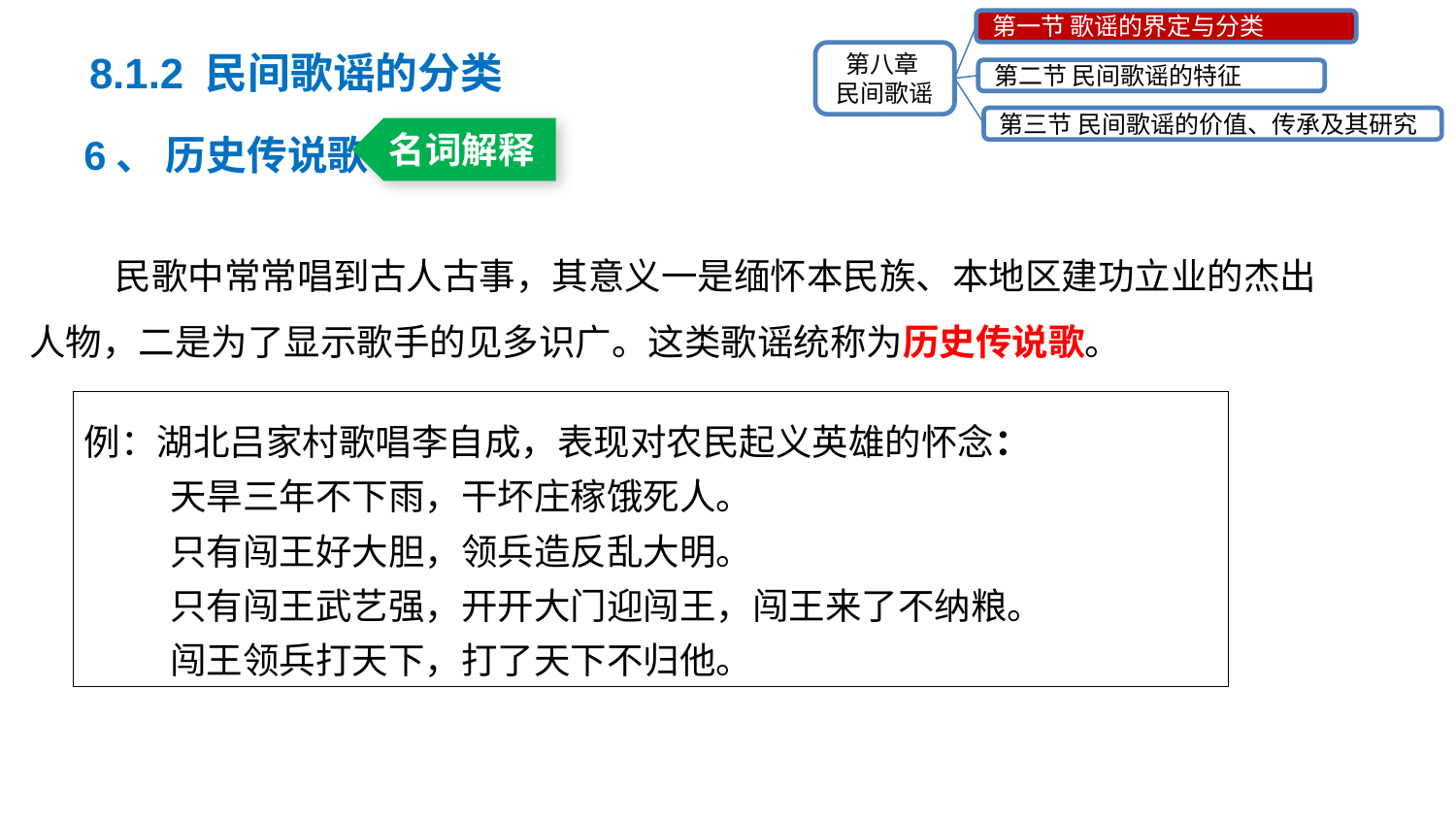

第一节 歌谣的界定与分类
第八章
民间歌谣
第二节 民间歌谣的特征
第三节 民间歌谣的价值、传承及其研究
8.1.2 民间歌谣的分类
6、 历史传说歌
名词解释
民歌中常常唱到古人古事，其意义一是缅怀本民族、本地区建功立业的杰出人物，二是为了显示歌手的见多识广。这类歌谣统称为历史传说歌。
例：湖北吕家村歌唱李自成，表现对农民起义英雄的怀念：
天旱三年不下雨，干坏庄稼饿死人。
只有闯王好大胆，领兵造反乱大明。
只有闯王武艺强，开开大门迎闯王，闯王来了不纳粮。
闯王领兵打天下，打了天下不归他。